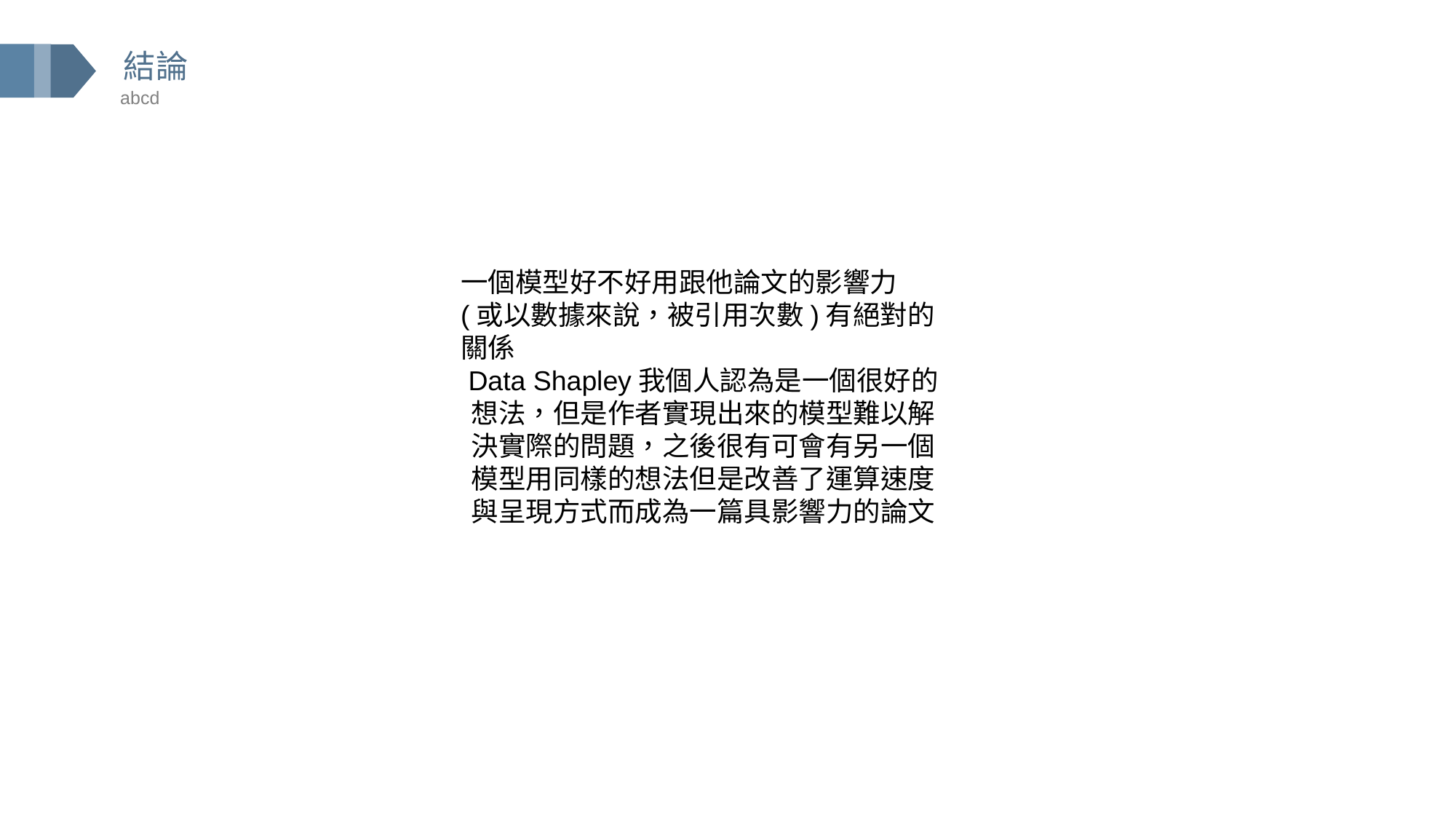

一個模型好不好用跟他論文的影響力(或以數據來說，被引用次數)有絕對的關係
Data Shapley我個人認為是一個很好的想法，但是作者實現出來的模型難以解決實際的問題，之後很有可會有另一個模型用同樣的想法但是改善了運算速度與呈現方式而成為一篇具影響力的論文